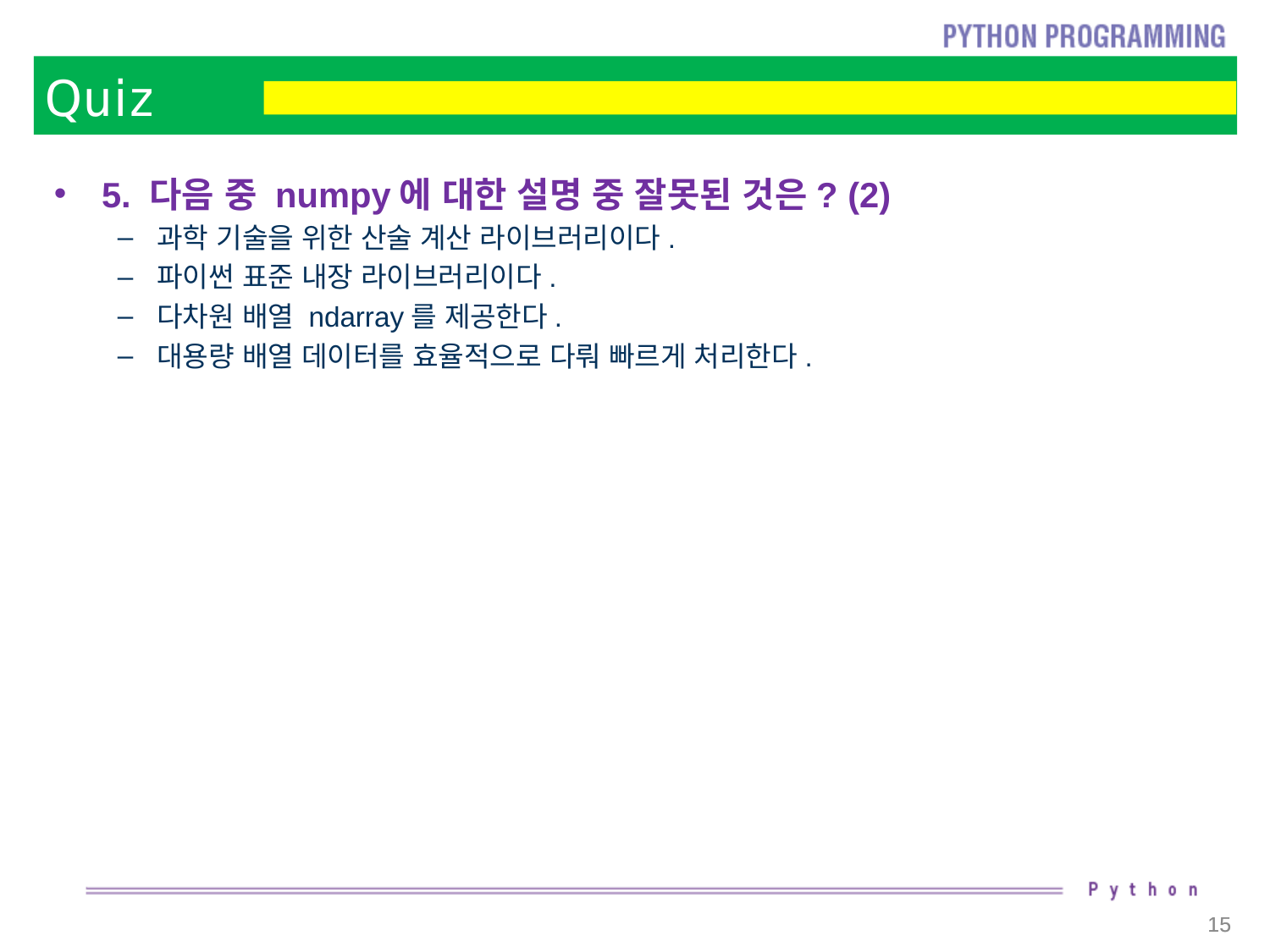

# Quiz

5. 다음 중 numpy에 대한 설명 중 잘못된 것은? (2)
과학 기술을 위한 산술 계산 라이브러리이다.
파이썬 표준 내장 라이브러리이다.
다차원 배열 ndarray를 제공한다.
대용량 배열 데이터를 효율적으로 다뤄 빠르게 처리한다.
15